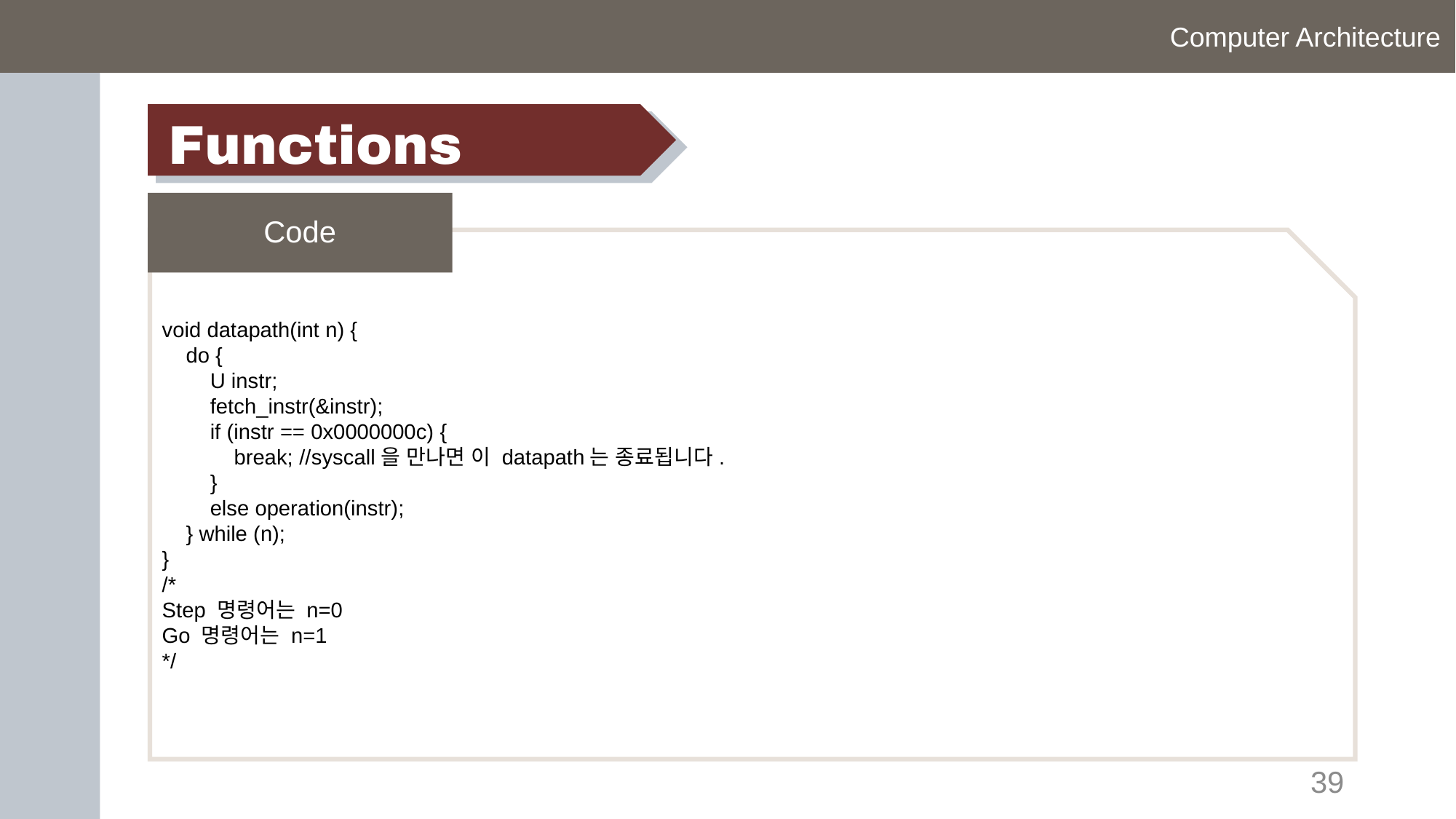

Computer Architecture
Functions

Code

void datapath(int n) {
    do {
        U instr;
        fetch_instr(&instr);
        if (instr == 0x0000000c) {
            break; //syscall을 만나면 이 datapath는 종료됩니다.
        }
        else operation(instr);
    } while (n);
}
/*
Step 명령어는 n=0
Go 명령어는 n=1
*/

39